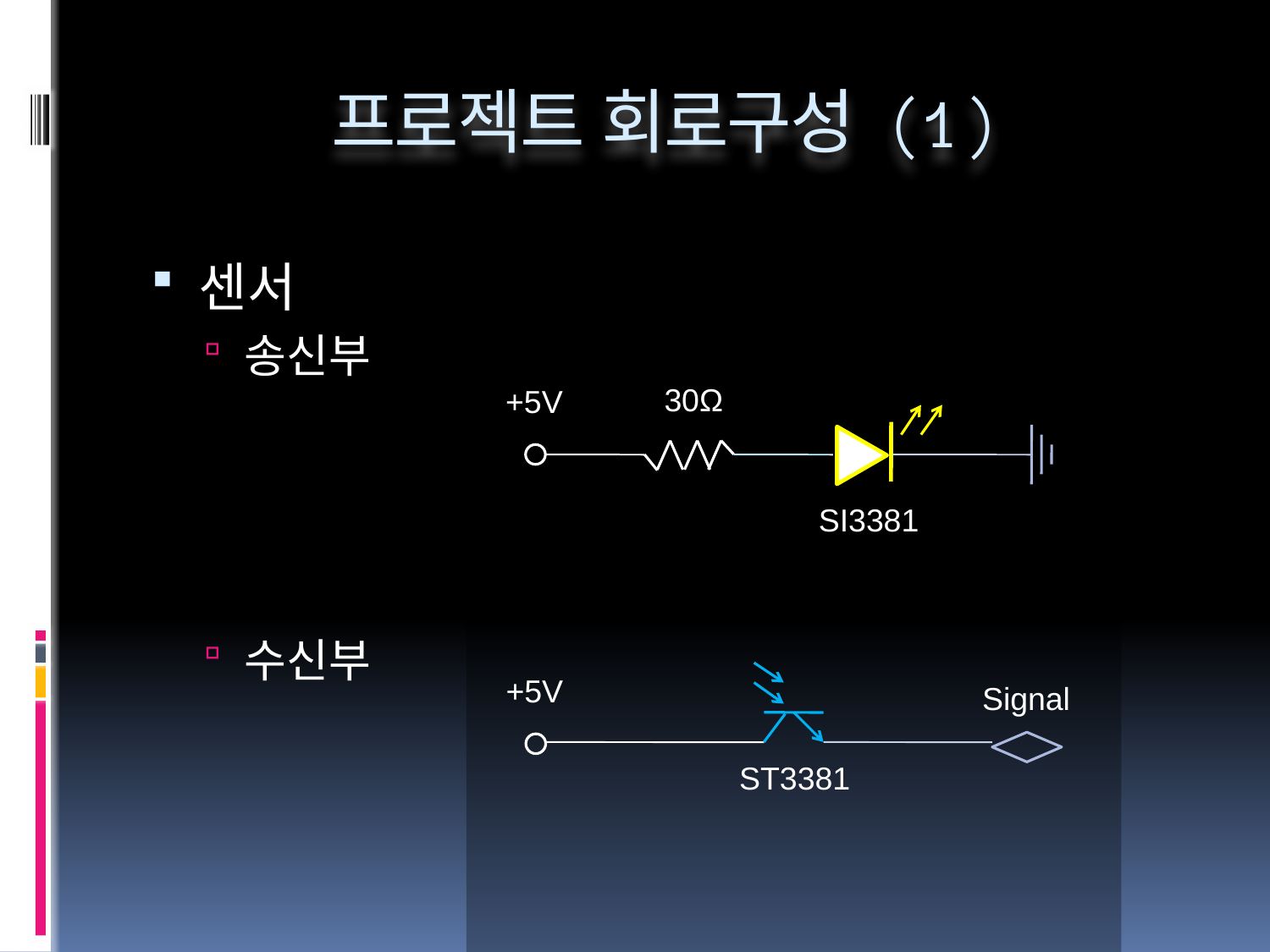

# 프로젝트 회로구성 (1)
센서
송신부

수신부

30Ω
+5V

SI3381
+5V
Signal

ST3381